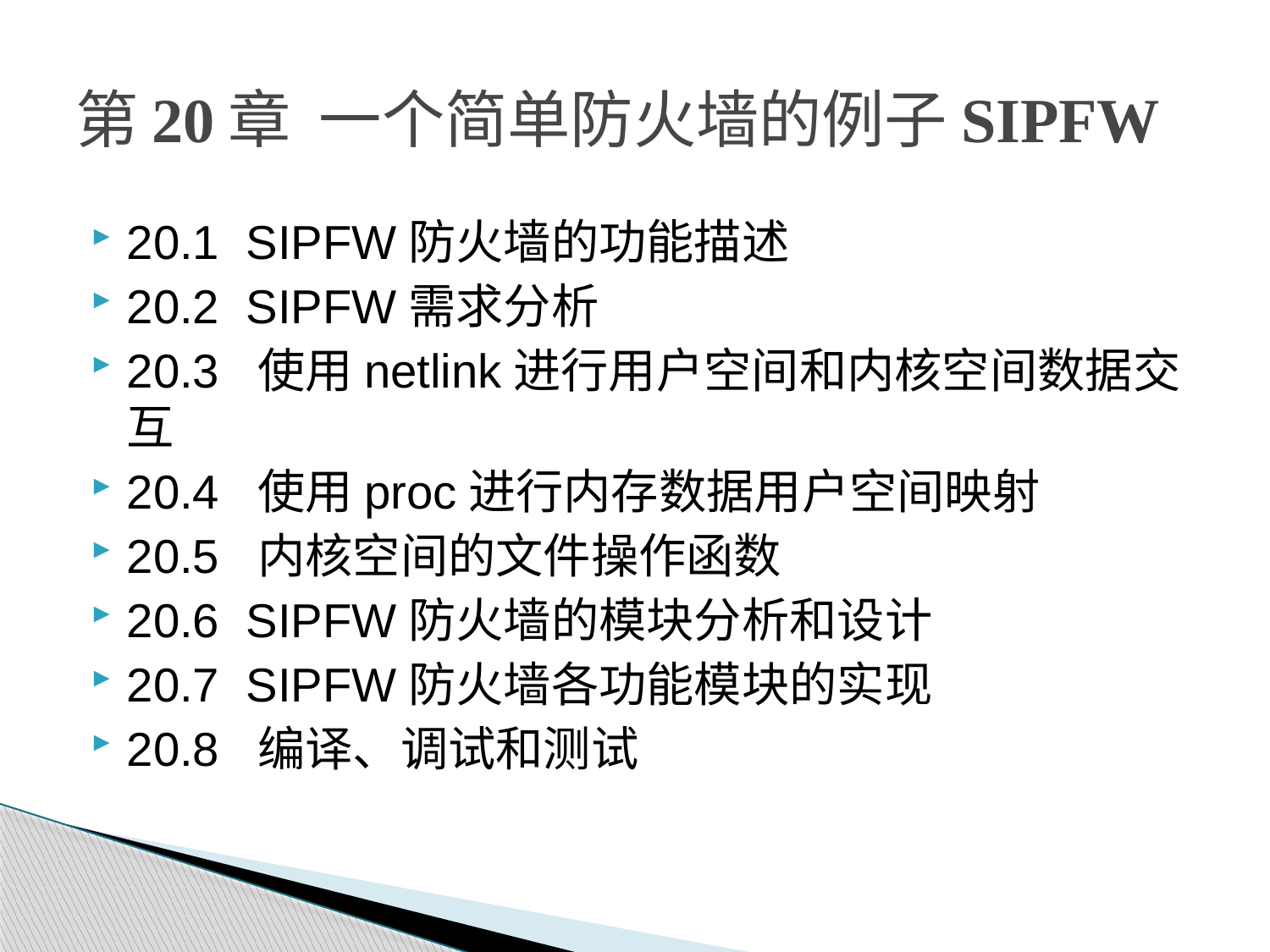

# 第20章  一个简单防火墙的例子SIPFW
20.1  SIPFW防火墙的功能描述
20.2  SIPFW需求分析
20.3  使用netlink进行用户空间和内核空间数据交互
20.4  使用proc进行内存数据用户空间映射
20.5  内核空间的文件操作函数
20.6  SIPFW防火墙的模块分析和设计
20.7  SIPFW防火墙各功能模块的实现
20.8  编译、调试和测试